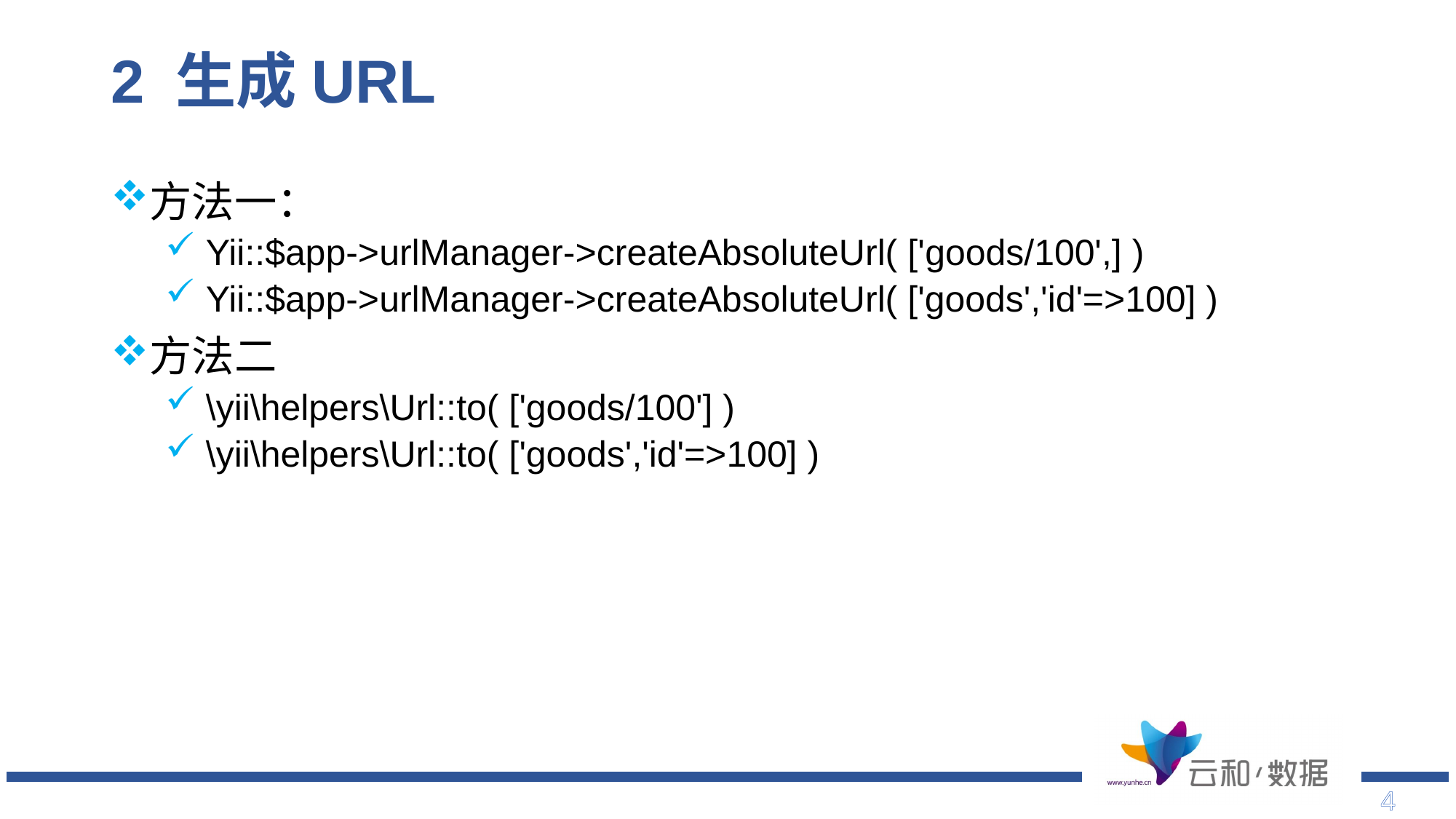

# 2 生成URL
方法一：
 Yii::$app->urlManager->createAbsoluteUrl( ['goods/100',] )
 Yii::$app->urlManager->createAbsoluteUrl( ['goods','id'=>100] )
方法二
 \yii\helpers\Url::to( ['goods/100'] )
 \yii\helpers\Url::to( ['goods','id'=>100] )